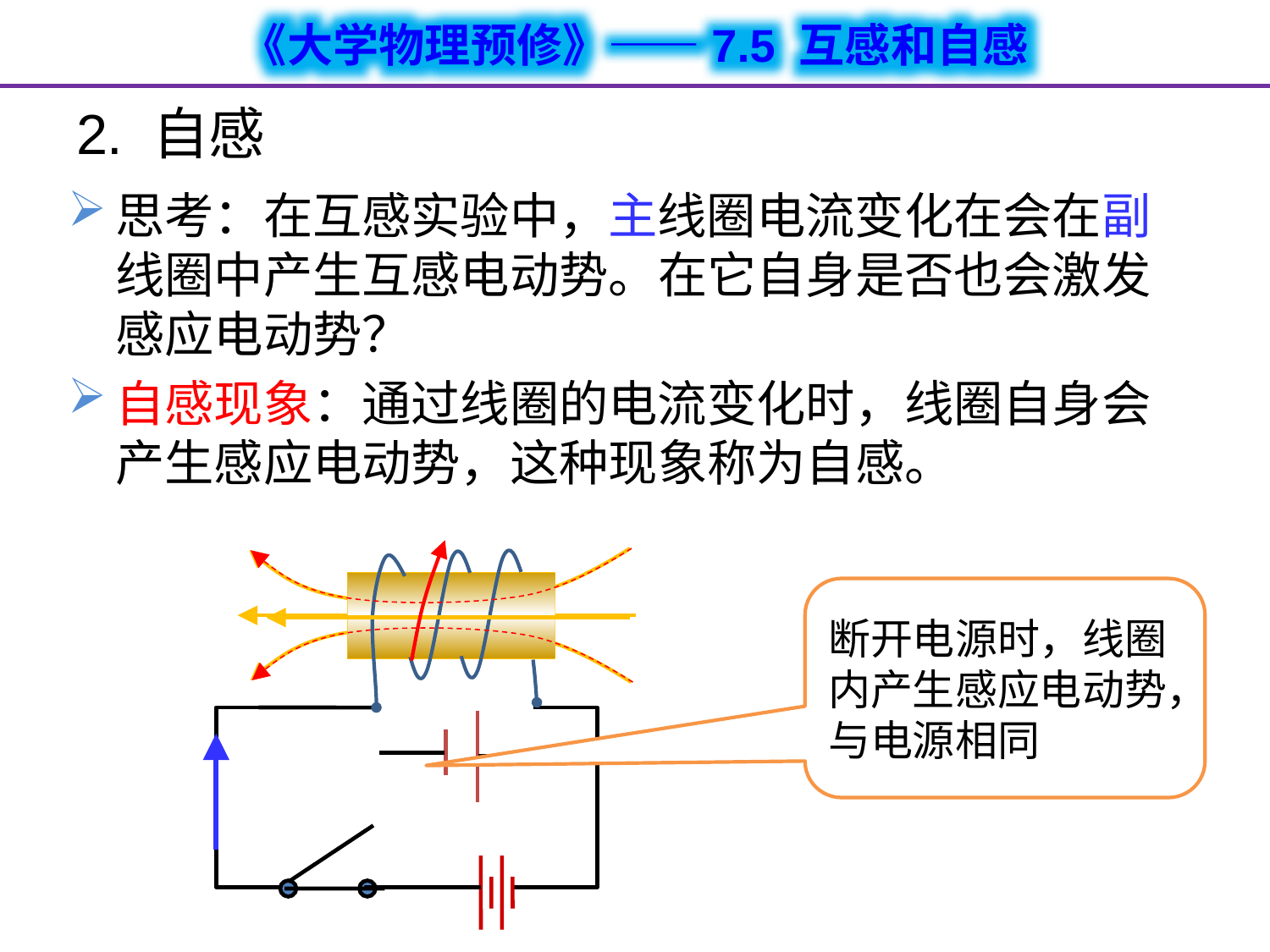

# 2. 自感
思考：在互感实验中，主线圈电流变化在会在副线圈中产生互感电动势。在它自身是否也会激发感应电动势？
自感现象：通过线圈的电流变化时，线圈自身会产生感应电动势，这种现象称为自感。

断开电源时，线圈内产生感应电动势，与电源相同